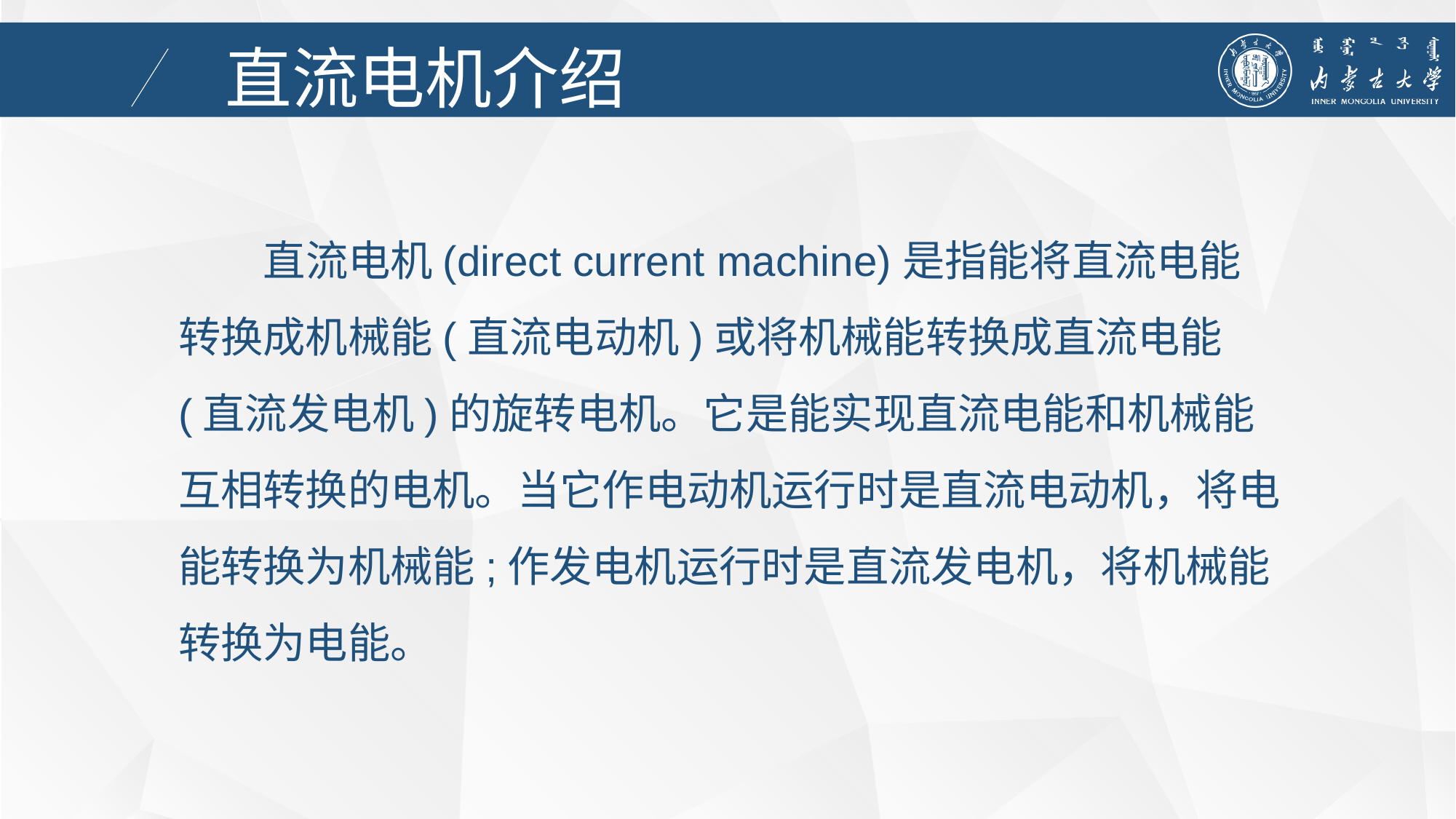

直流电机介绍
直流电机(direct current machine)是指能将直流电能转换成机械能(直流电动机)或将机械能转换成直流电能(直流发电机)的旋转电机。它是能实现直流电能和机械能互相转换的电机。当它作电动机运行时是直流电动机，将电能转换为机械能;作发电机运行时是直流发电机，将机械能转换为电能。